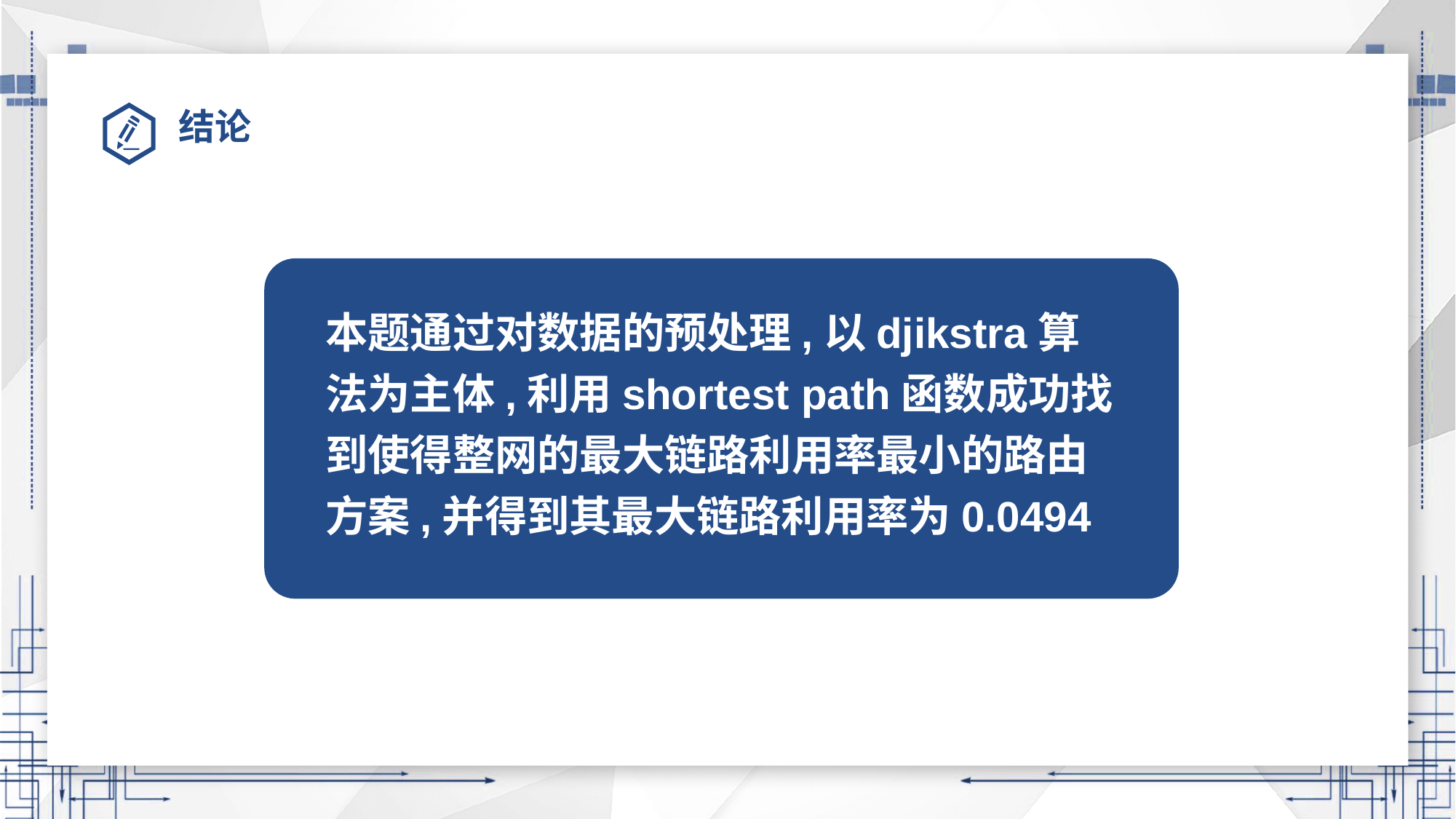

# 结论

本题通过对数据的预处理,以djikstra算法为主体,利用shortest path函数成功找到使得整网的最大链路利用率最小的路由方案,并得到其最大链路利用率为0.0494